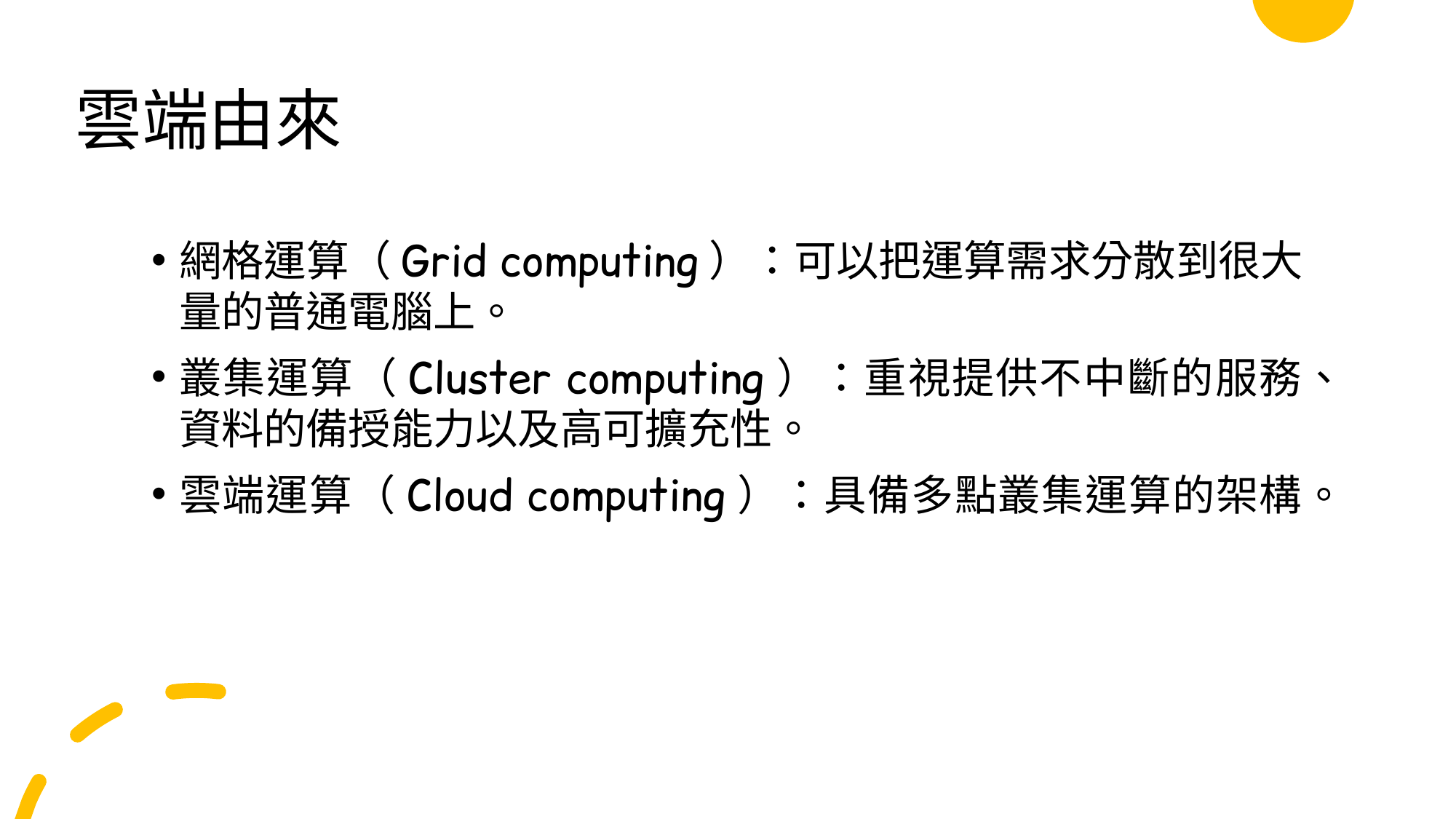

# 雲端由來
網格運算（Grid computing）：可以把運算需求分散到很大量的普通電腦上。
叢集運算（Cluster computing）：重視提供不中斷的服務、資料的備授能力以及高可擴充性。
雲端運算（Cloud computing）：具備多點叢集運算的架構。